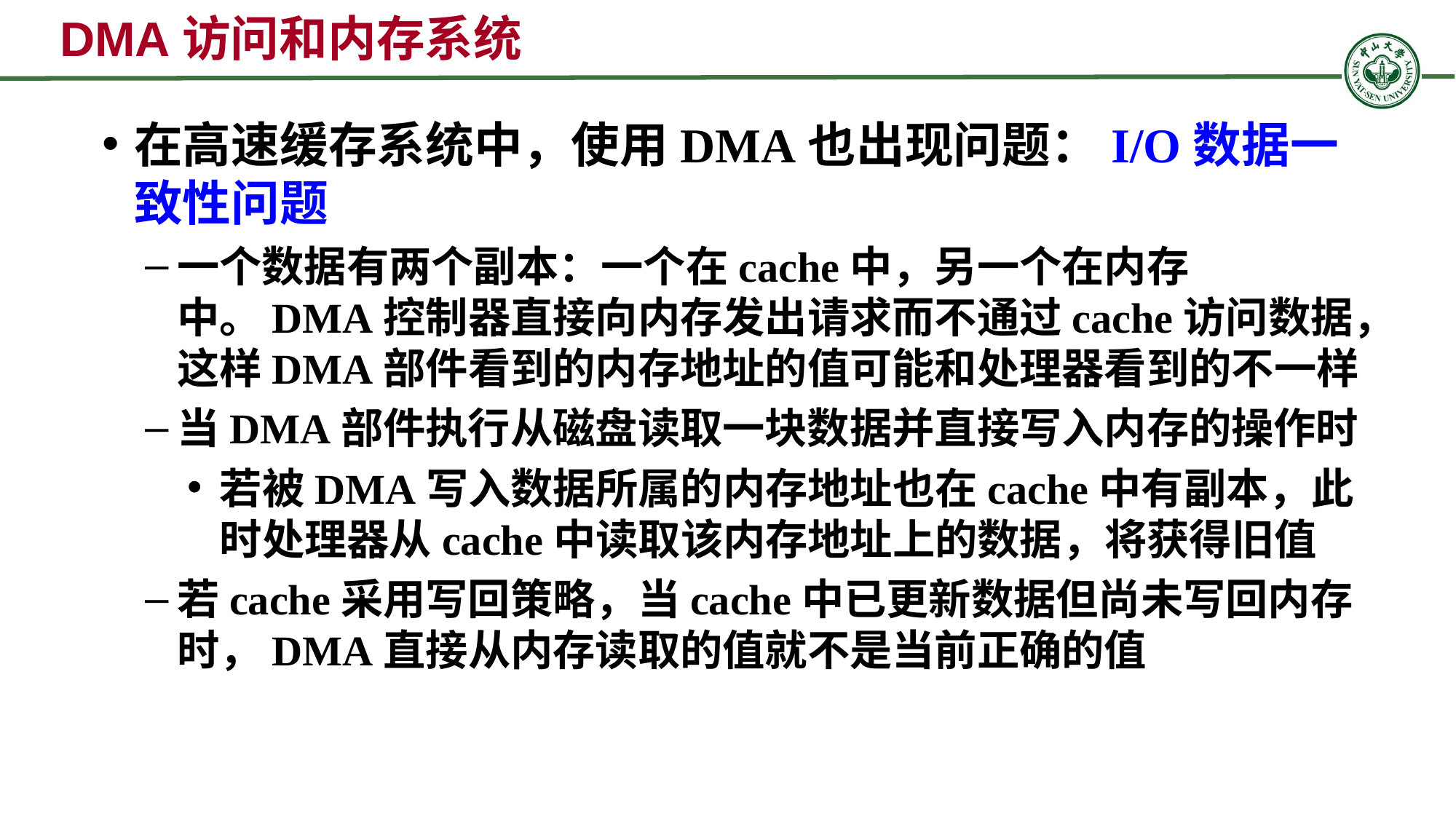

DMA访问和内存系统
在高速缓存系统中，使用DMA也出现问题：I/O数据一致性问题
一个数据有两个副本：一个在cache中，另一个在内存中。DMA控制器直接向内存发出请求而不通过cache访问数据，这样DMA部件看到的内存地址的值可能和处理器看到的不一样
当DMA部件执行从磁盘读取一块数据并直接写入内存的操作时
若被DMA写入数据所属的内存地址也在cache中有副本，此时处理器从cache中读取该内存地址上的数据，将获得旧值
若cache采用写回策略，当cache中已更新数据但尚未写回内存时，DMA直接从内存读取的值就不是当前正确的值